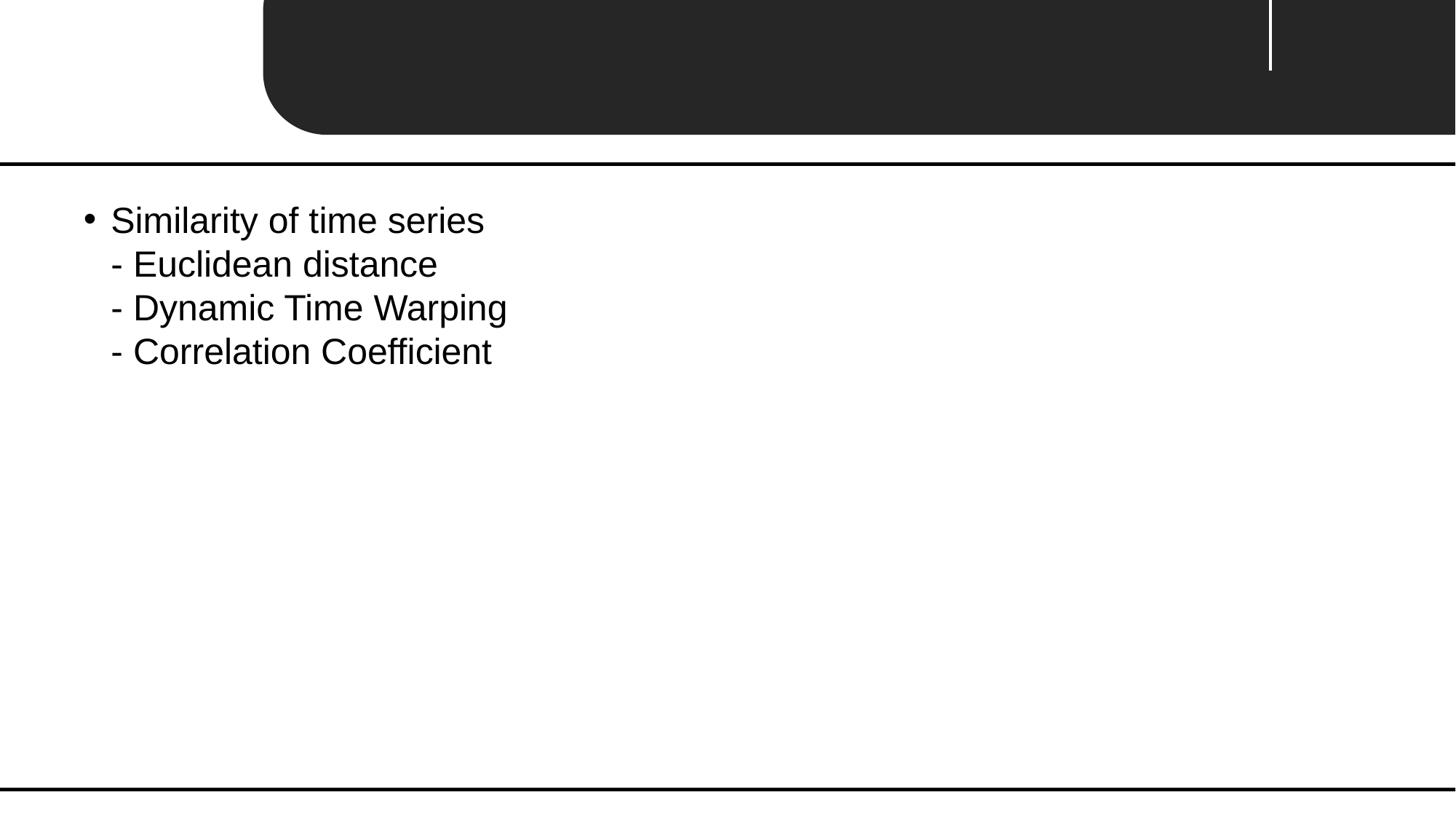

Unit  03 ㅣ 그 외 시계열분석 관련 주제
Similarity of time series
- Euclidean distance
- Dynamic Time Warping
- Correlation Coefficient